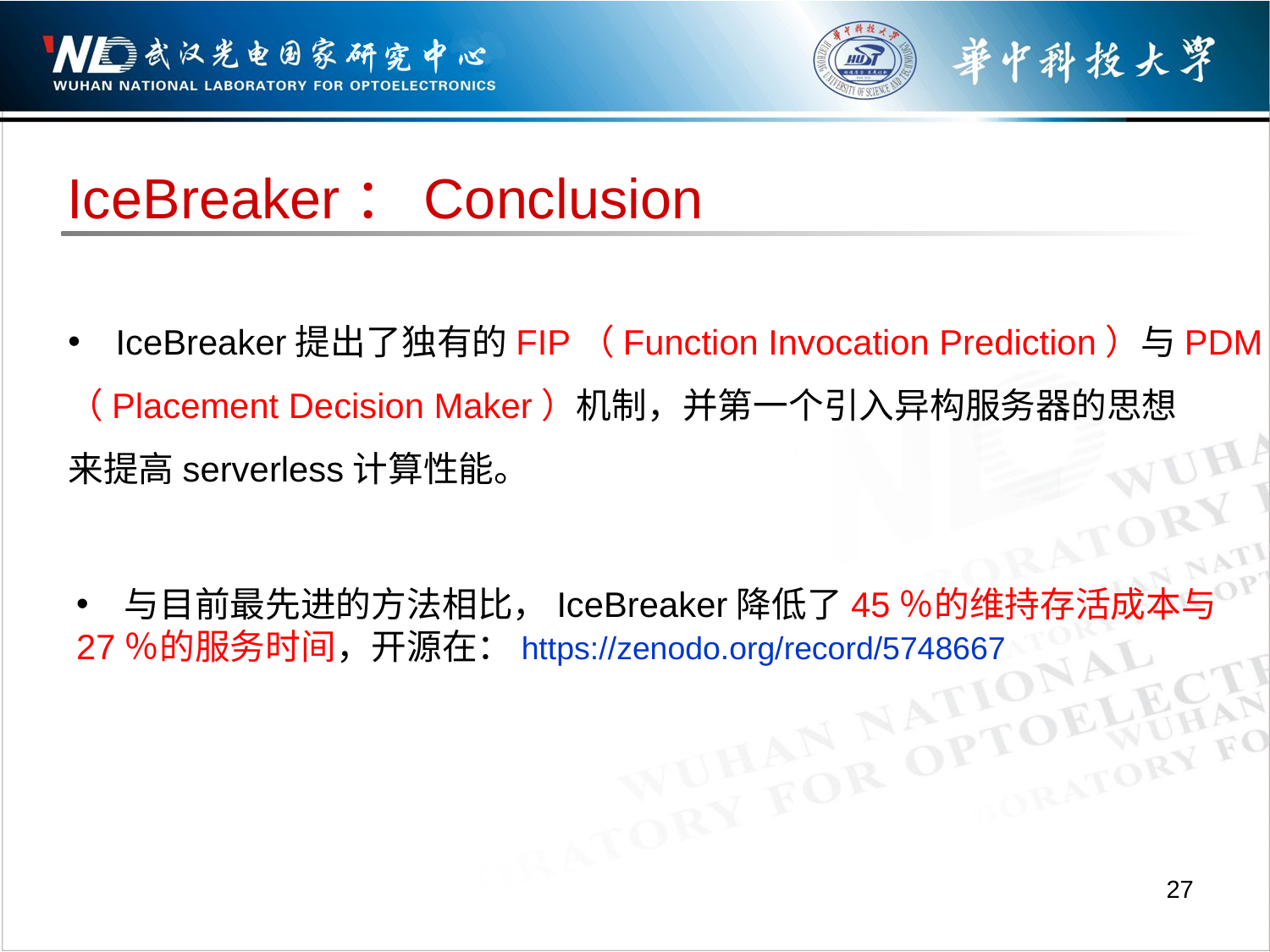

IceBreaker：Conclusion
IceBreaker提出了独有的FIP（Function Invocation Prediction）与PDM
（Placement Decision Maker）机制，并第一个引入异构服务器的思想
来提高serverless计算性能。

与目前最先进的方法相比，IceBreaker降低了45％的维持存活成本与
27％的服务时间，开源在：https://zenodo.org/record/5748667
27